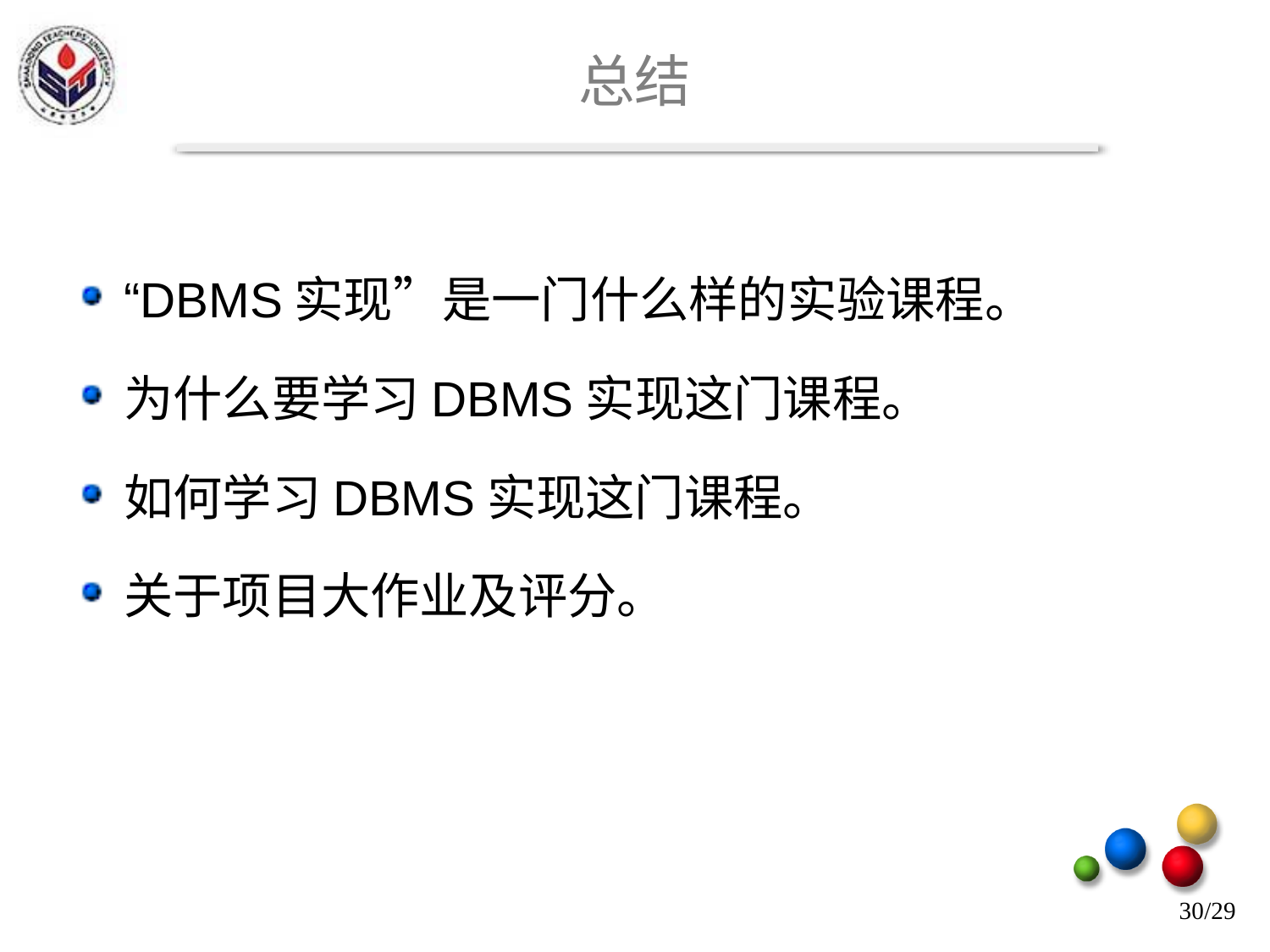

# 总结
“DBMS实现”是一门什么样的实验课程。
为什么要学习DBMS实现这门课程。
如何学习DBMS实现这门课程。
关于项目大作业及评分。

30/29